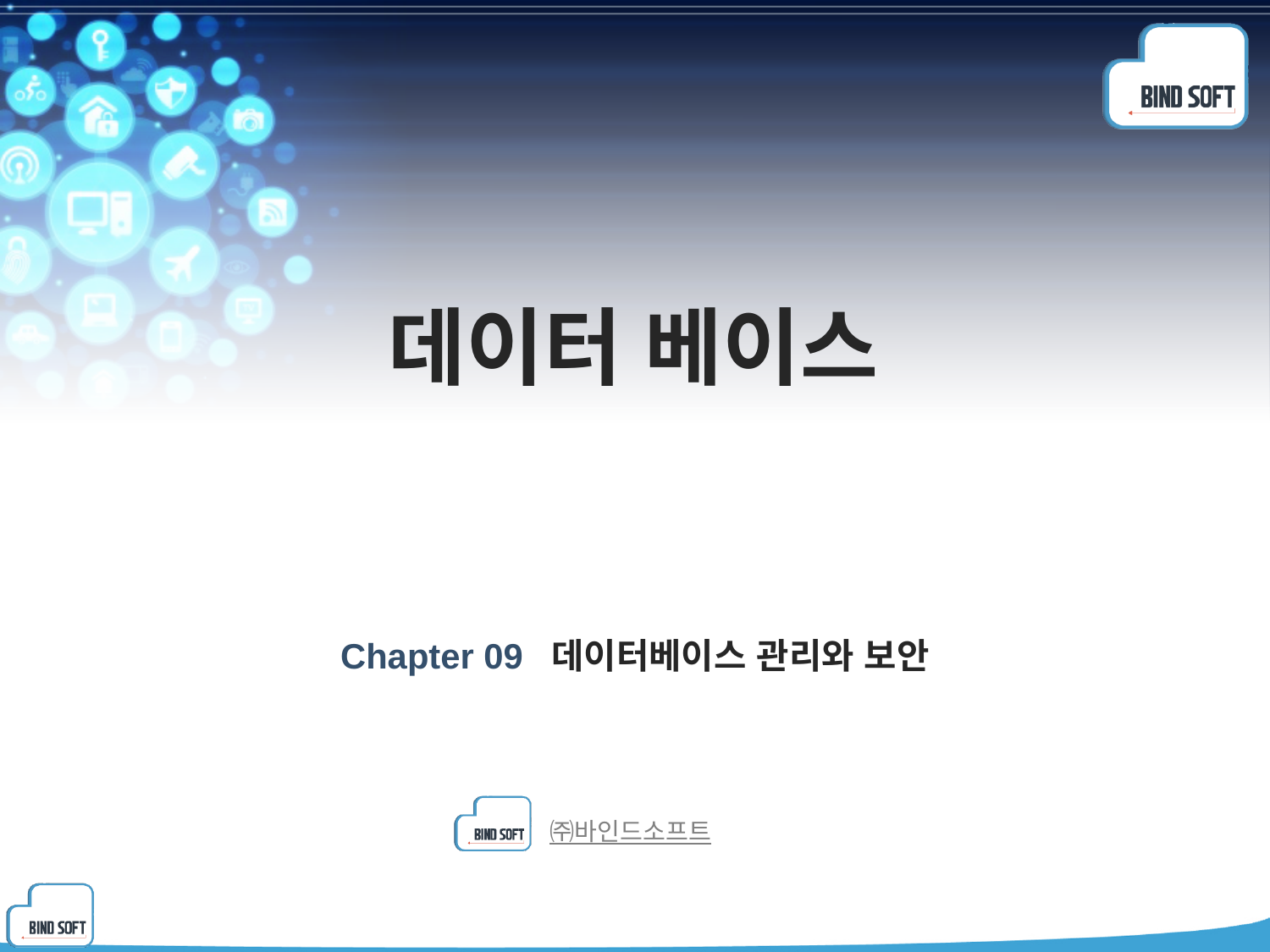

# 데이터 베이스
Chapter 09  데이터베이스 관리와 보안